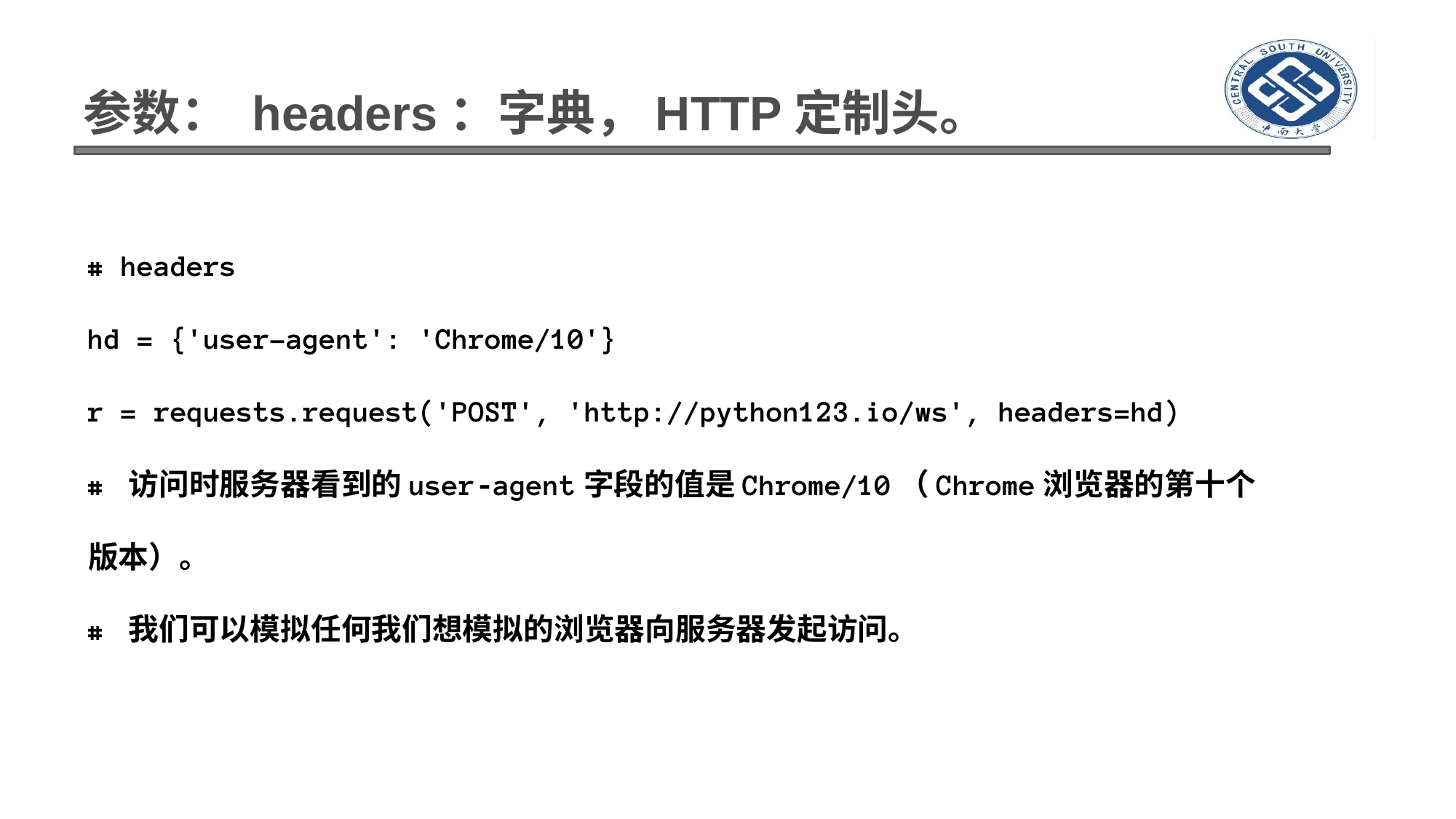

# 参数： headers：字典，HTTP定制头。
# headers
hd = {'user-agent': 'Chrome/10'}
r = requests.request('POST', 'http://python123.io/ws', headers=hd)
# 访问时服务器看到的user‐agent字段的值是Chrome/10（Chrome浏览器的第十个版本）。
# 我们可以模拟任何我们想模拟的浏览器向服务器发起访问。